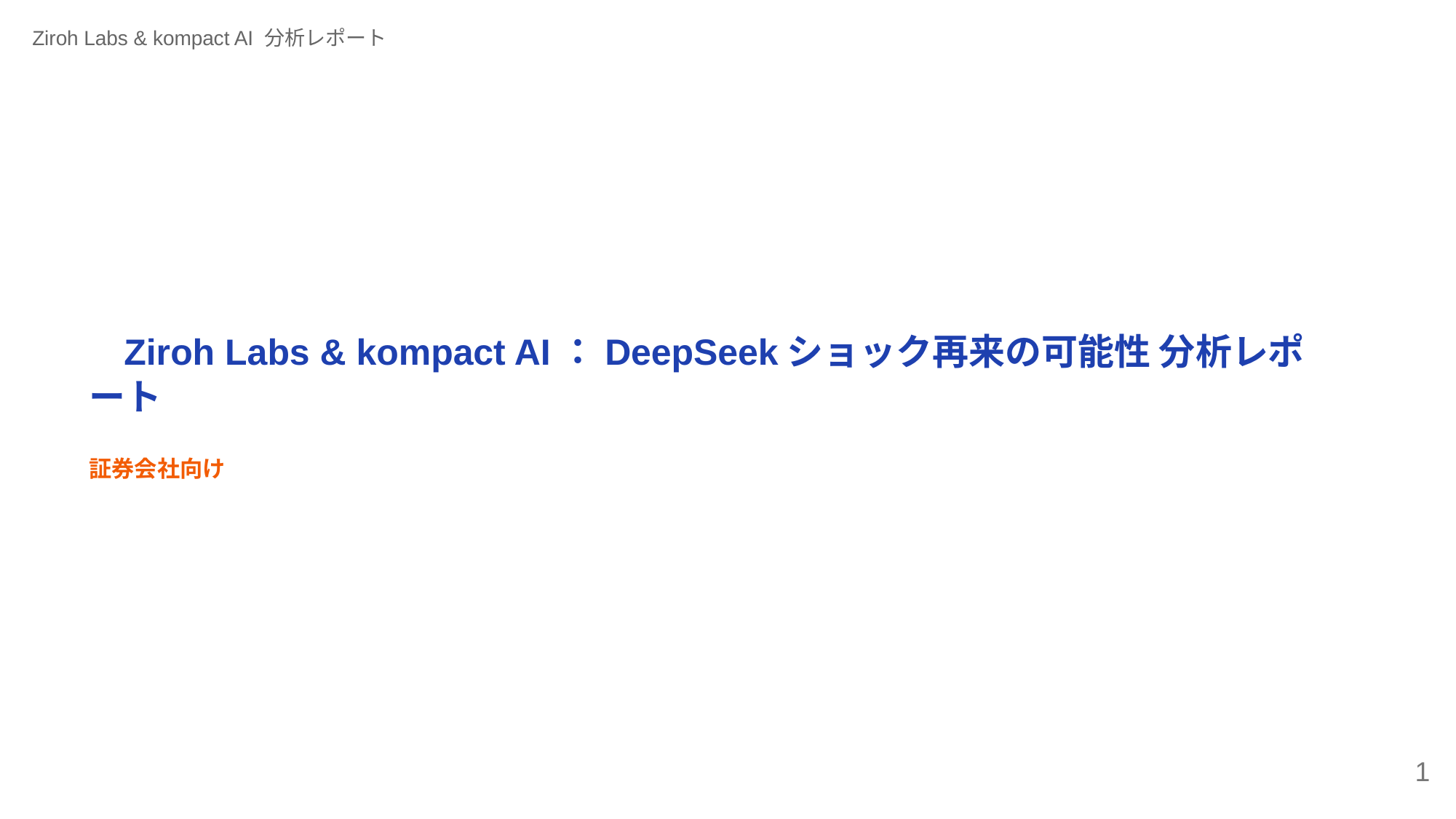

Ziroh Labs & kompact AI 分析レポート
Ziroh Labs & kompact AI：DeepSeekショック再来の可能性 分析レポ
ート
証券会社向け
1